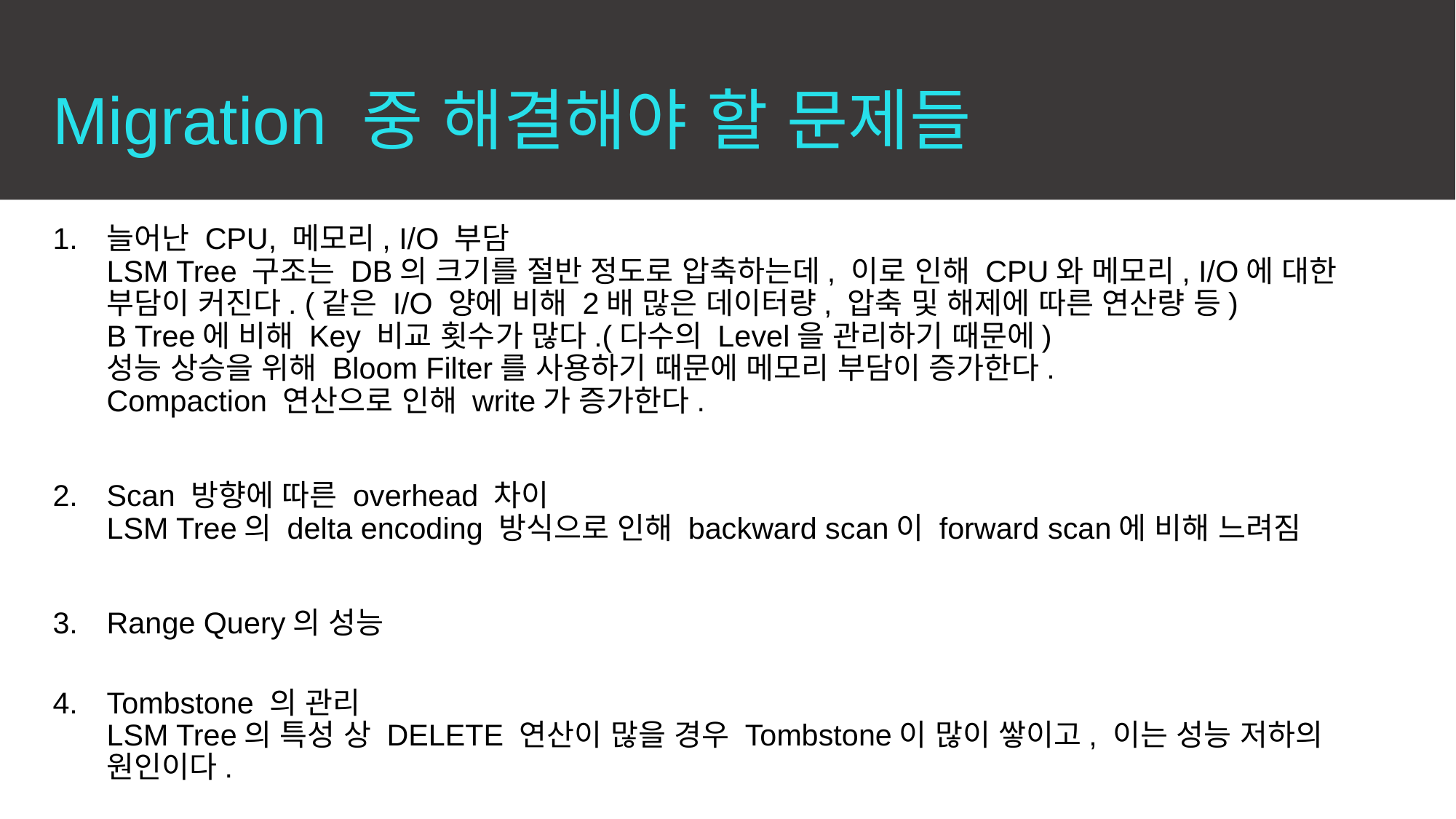

# Migration 중 해결해야 할 문제들
늘어난 CPU, 메모리, I/O 부담
LSM Tree 구조는 DB의 크기를 절반 정도로 압축하는데, 이로 인해 CPU와 메모리, I/O에 대한 부담이 커진다. (같은 I/O 양에 비해 2배 많은 데이터량, 압축 및 해제에 따른 연산량 등)
B Tree에 비해 Key 비교 횟수가 많다.(다수의 Level을 관리하기 때문에)
성능 상승을 위해 Bloom Filter를 사용하기 때문에 메모리 부담이 증가한다.
Compaction 연산으로 인해 write가 증가한다.

Scan 방향에 따른 overhead 차이
LSM Tree의 delta encoding 방식으로 인해 backward scan이 forward scan에 비해 느려짐

Range Query의 성능
Tombstone 의 관리
LSM Tree의 특성 상 DELETE 연산이 많을 경우 Tombstone이 많이 쌓이고, 이는 성능 저하의 원인이다.